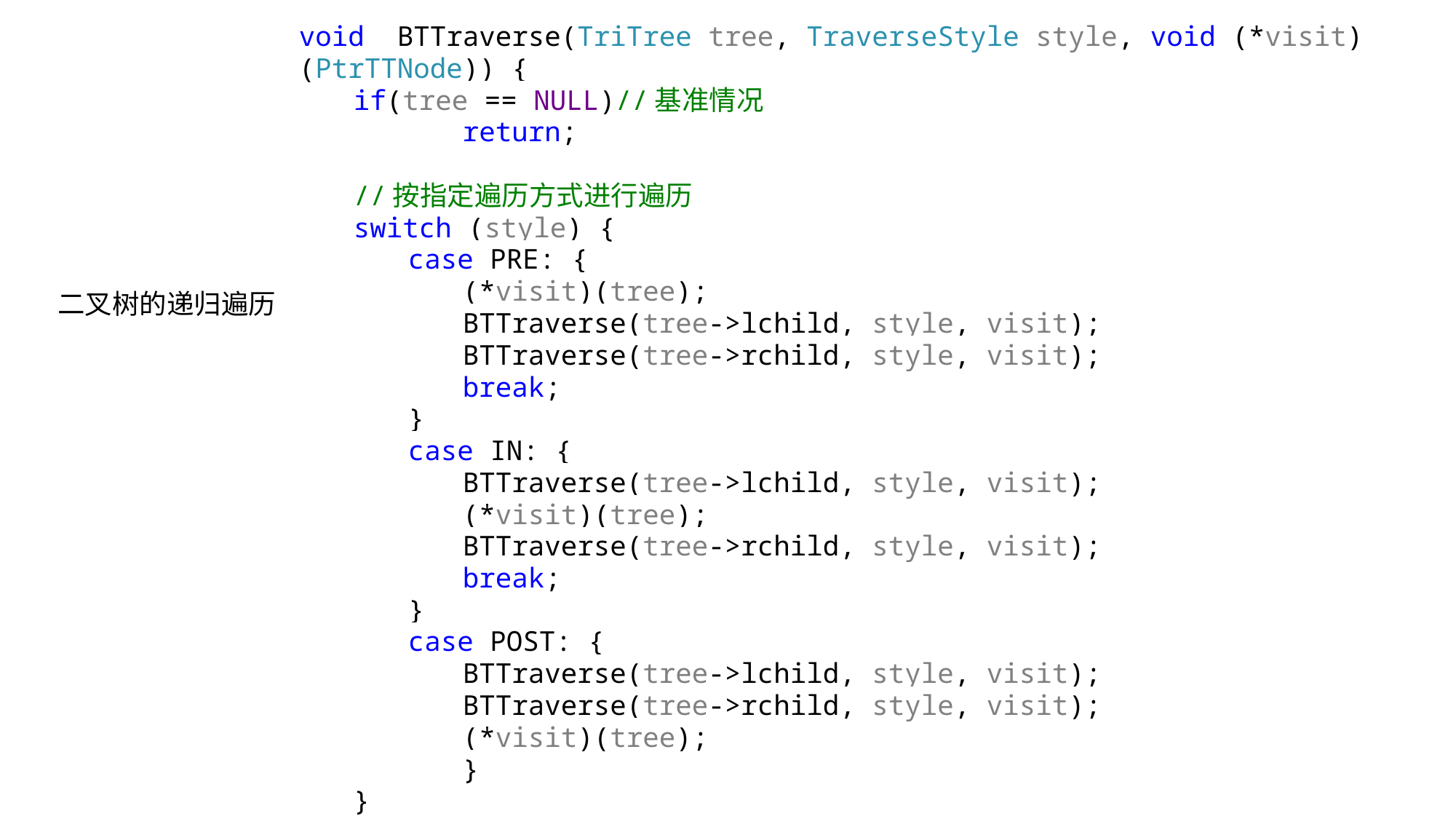

void  BTTraverse(TriTree tree, TraverseStyle style, void (*visit)(PtrTTNode)) {
if(tree == NULL)//基准情况
	return;

//按指定遍历方式进行遍历
switch (style) {
case PRE: {
(*visit)(tree);
BTTraverse(tree->lchild, style, visit);
BTTraverse(tree->rchild, style, visit);
break;
}
case IN: {
BTTraverse(tree->lchild, style, visit);
(*visit)(tree);
BTTraverse(tree->rchild, style, visit);
break;
}
case POST: {
BTTraverse(tree->lchild, style, visit);
BTTraverse(tree->rchild, style, visit);
(*visit)(tree);
}
}
}
二叉树的递归遍历